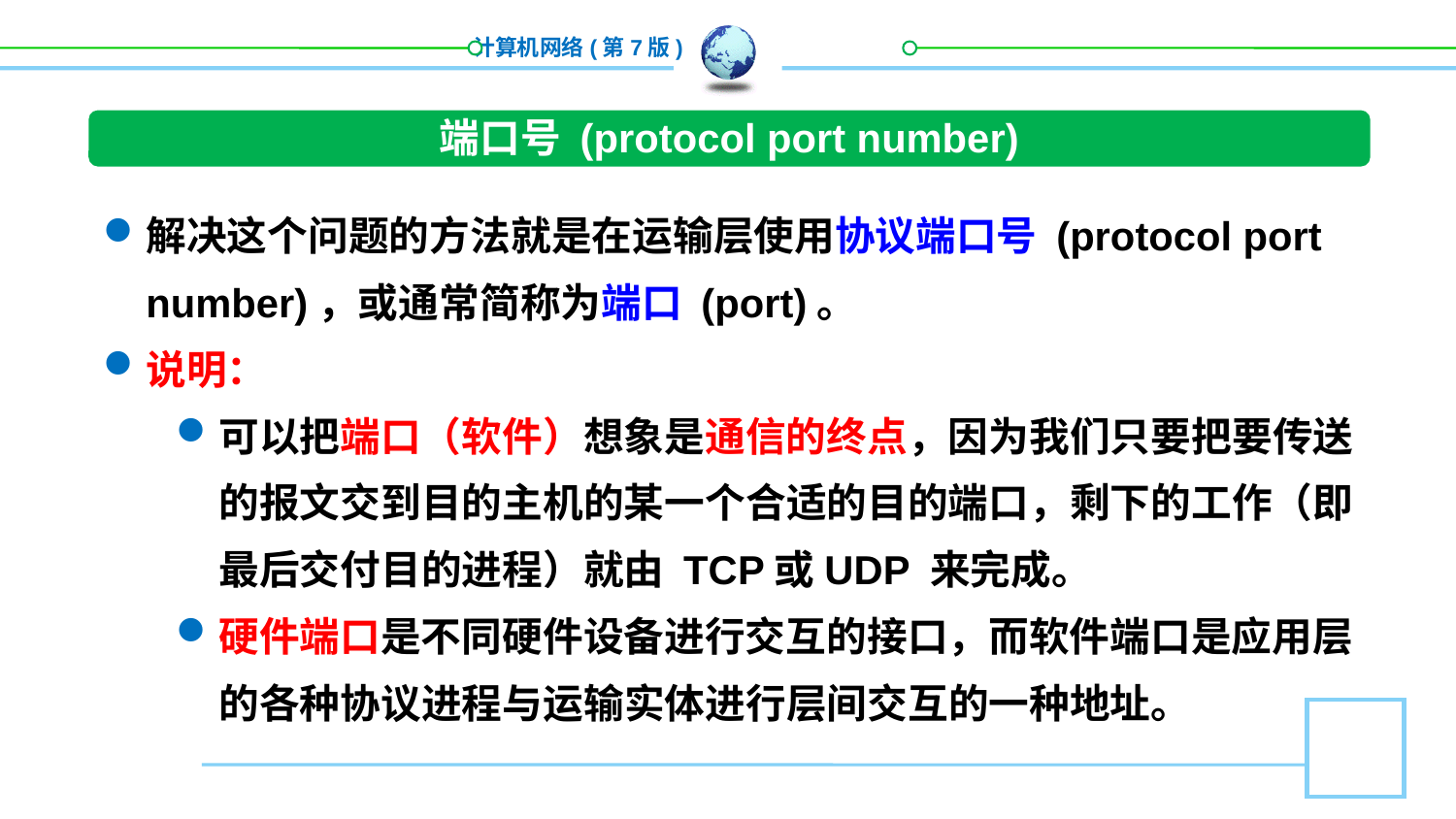

端口号 (protocol port number)

解决这个问题的方法就是在运输层使用协议端口号 (protocol port number)，或通常简称为端口 (port)。
说明：
可以把端口（软件）想象是通信的终点，因为我们只要把要传送的报文交到目的主机的某一个合适的目的端口，剩下的工作（即最后交付目的进程）就由 TCP或UDP 来完成。
硬件端口是不同硬件设备进行交互的接口，而软件端口是应用层的各种协议进程与运输实体进行层间交互的一种地址。